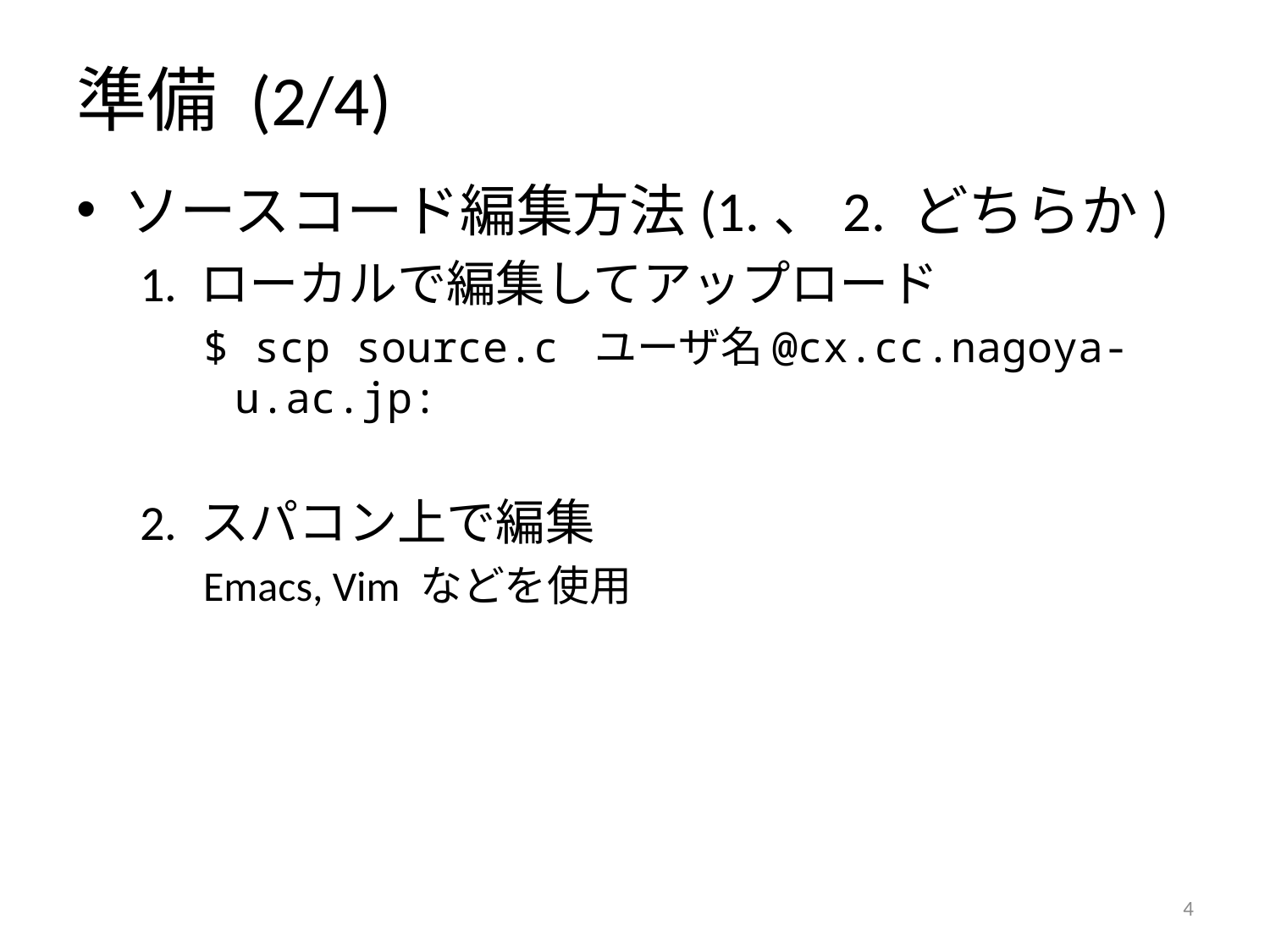

# 準備 (2/4)
ソースコード編集方法(1.、2. どちらか)
1. ローカルで編集してアップロード
$ scp source.c ユーザ名@cx.cc.nagoya-u.ac.jp:

2. スパコン上で編集
Emacs, Vim などを使用

4